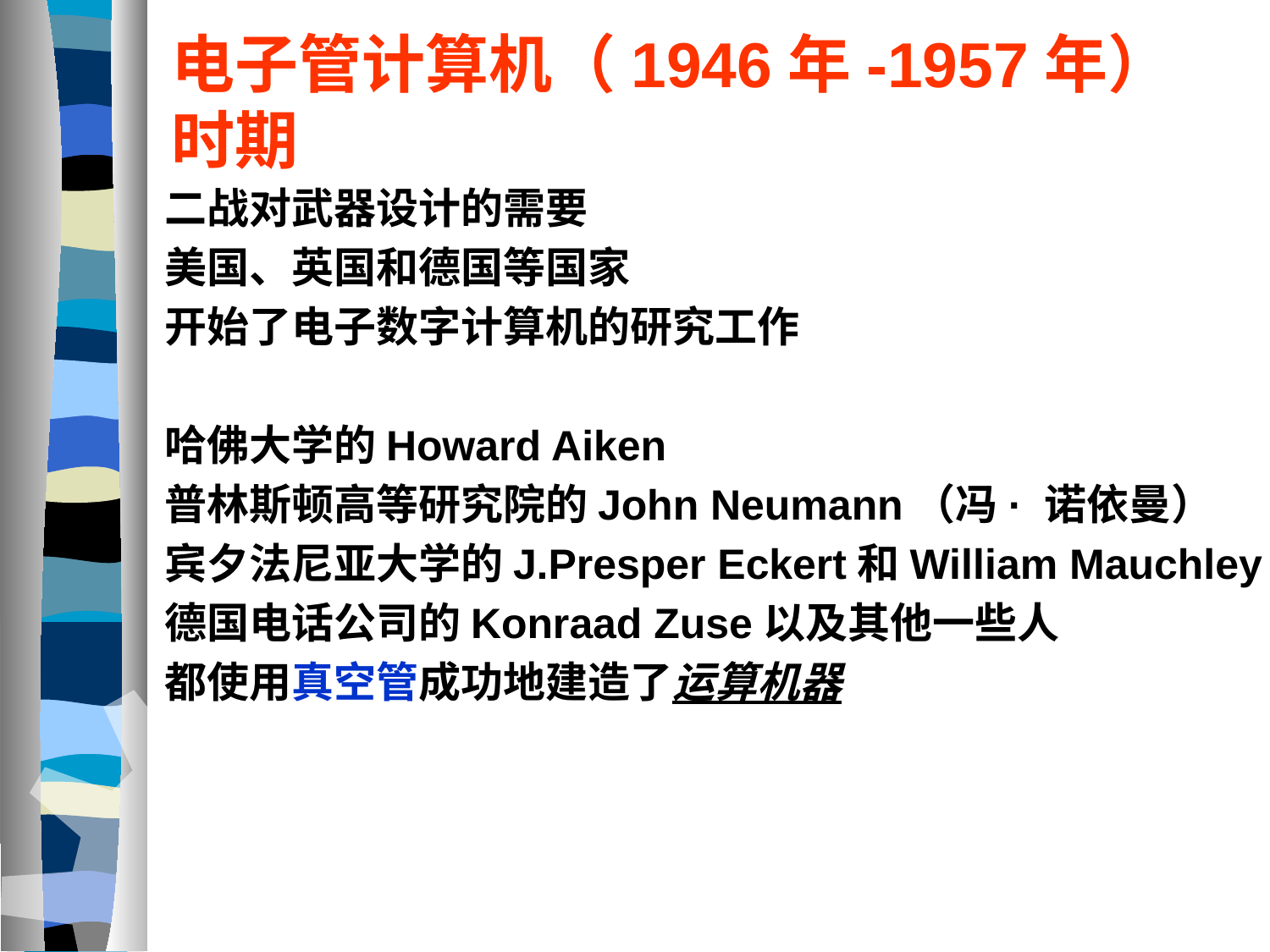

电子管计算机（1946年-1957年）时期
二战对武器设计的需要
美国、英国和德国等国家
开始了电子数字计算机的研究工作

哈佛大学的Howard Aiken
普林斯顿高等研究院的John Neumann（冯· 诺依曼）
宾夕法尼亚大学的J.Presper Eckert和William Mauchley
德国电话公司的Konraad Zuse以及其他一些人
都使用真空管成功地建造了运算机器